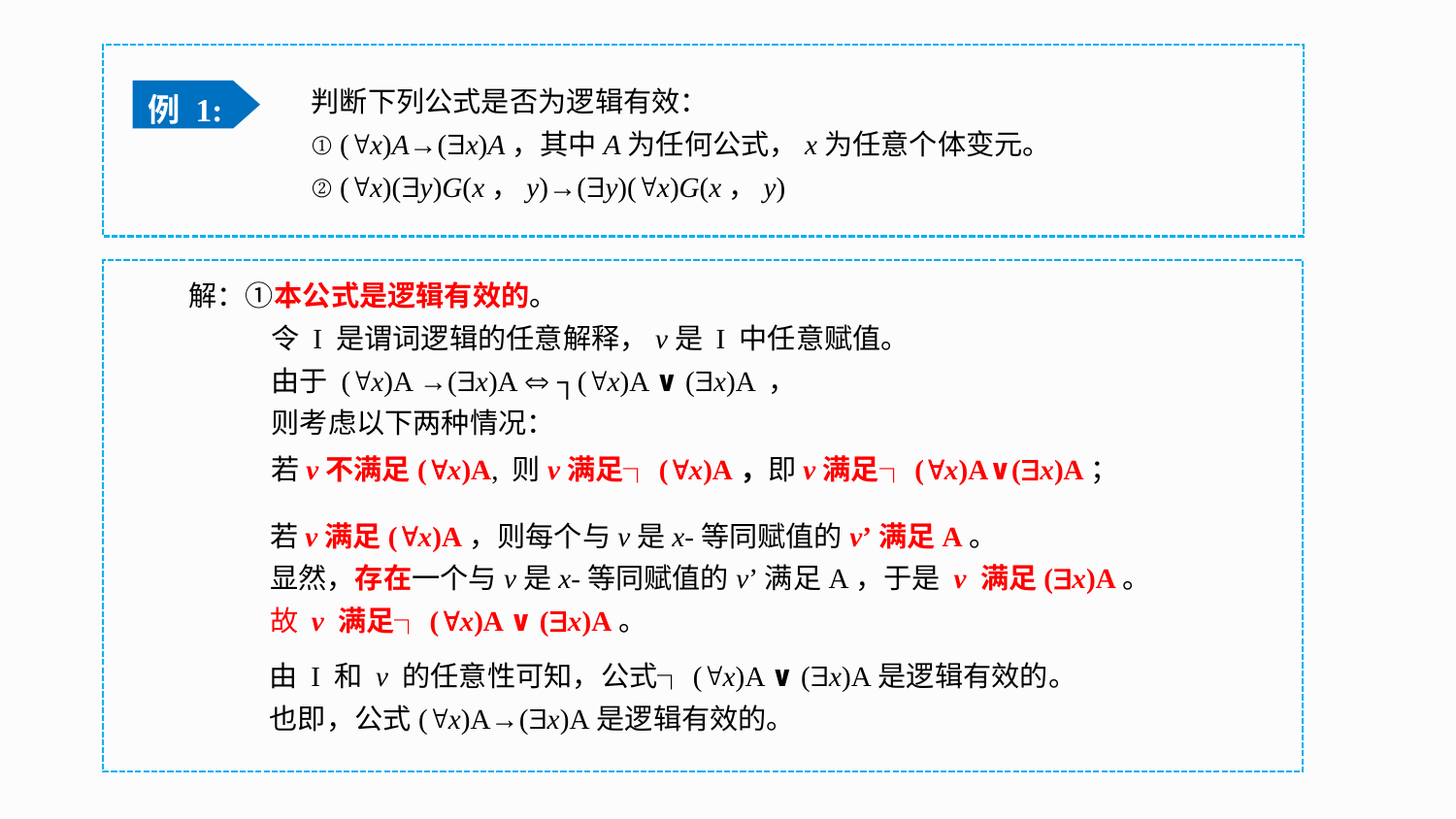

判断下列公式是否为逻辑有效：
① (∀x)A→(∃x)A，其中A为任何公式，x为任意个体变元。
② (∀x)(∃y)G(x，y)→(∃y)(∀x)G(x，y)
例 1:

解：①本公式是逻辑有效的。
            令 I 是谓词逻辑的任意解释，v是 I 中任意赋值。
            由于 (∀x)A →(∃x)A ⇔ ┐(∀x)A ∨ (∃x)A ，
            则考虑以下两种情况：
若v不满足(∀x)A, 则v满足┐(∀x)A，即v满足┐(∀x)A∨(∃x)A；
若v满足(∀x)A，则每个与v是x-等同赋值的v’满足A。
显然，存在一个与v是x-等同赋值的v’满足A，于是 v 满足(∃x)A。
故 v 满足┐(∀x)A ∨ (∃x)A。
由 I 和 v 的任意性可知，公式┐(∀x)A ∨ (∃x)A是逻辑有效的。
也即，公式(∀x)A→(∃x)A是逻辑有效的。